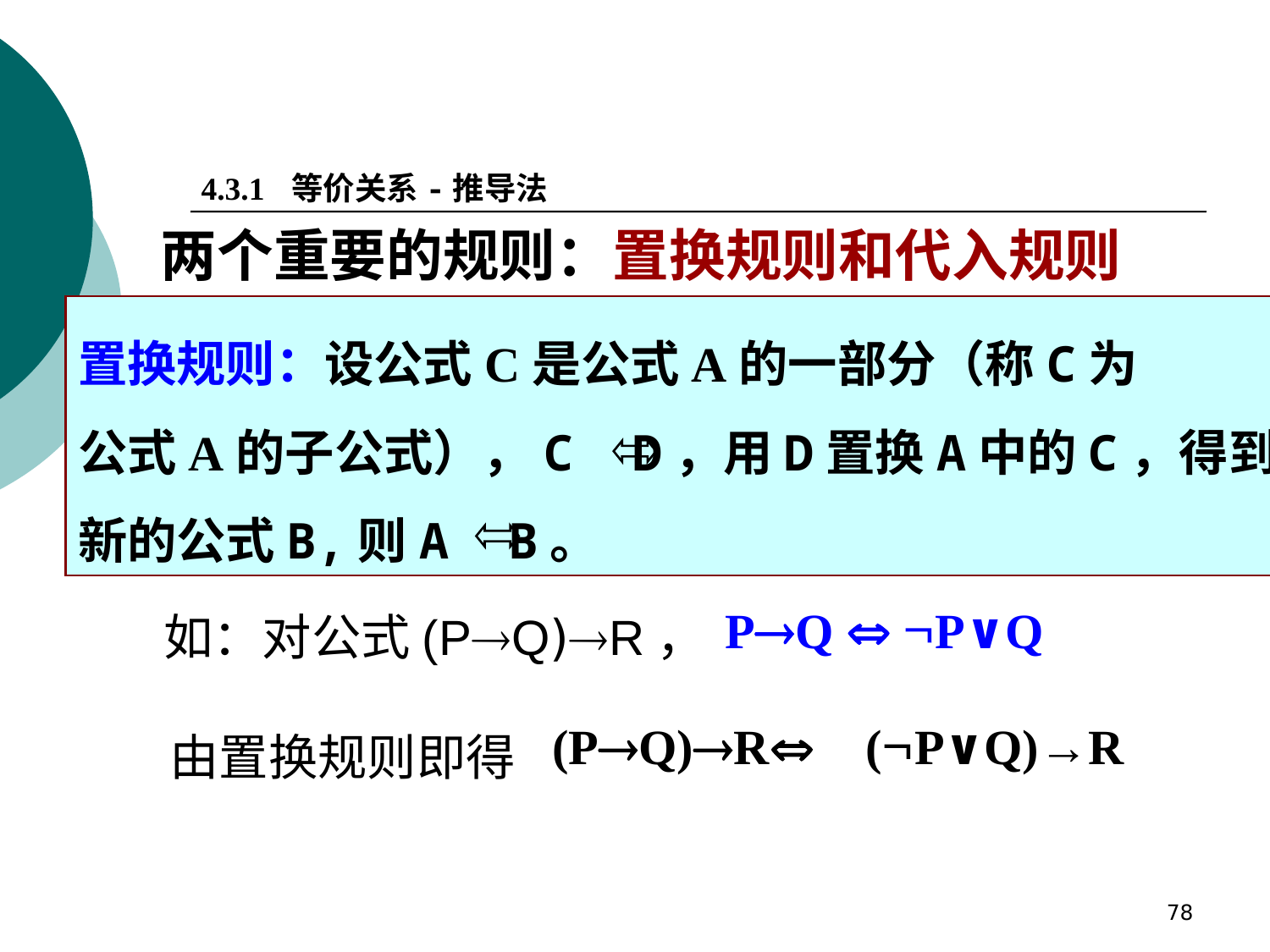

4.3.1 等价关系-推导法
两个重要的规则：置换规则和代入规则
置换规则：设公式C是公式A的一部分（称C为
公式A的子公式），C  D，用D置换A中的C，得到
新的公式B,则A  B。

P→Q ⇔ ¬P∨Q
 如：对公式(P→Q)→R，
(P→Q)→R⇔
(¬P∨Q)→R
由置换规则即得
78